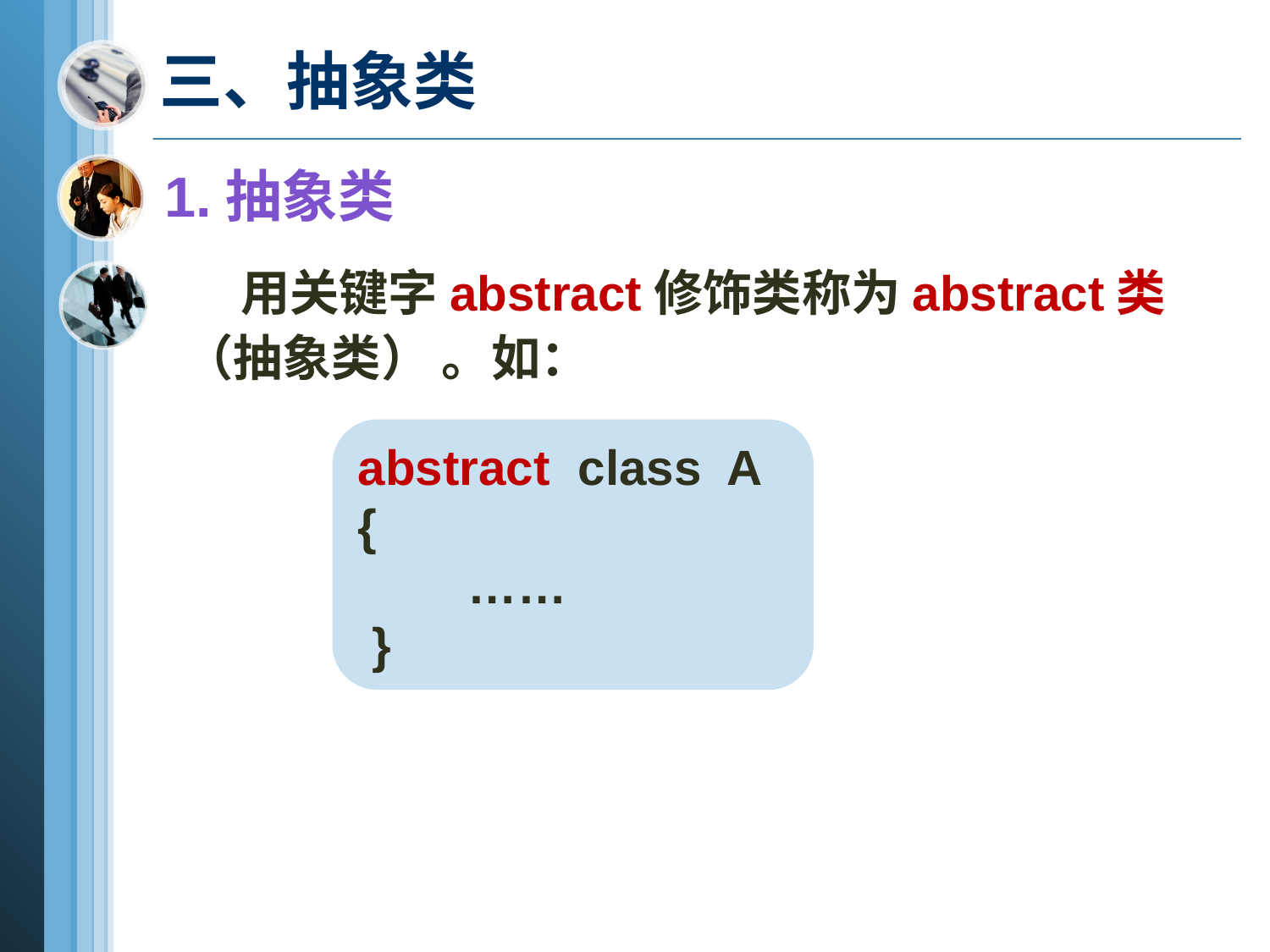

# 三、抽象类
1.抽象类
    用关键字abstract修饰类称为abstract类（抽象类） 。如：
abstract  class  A
{
        ……
 }